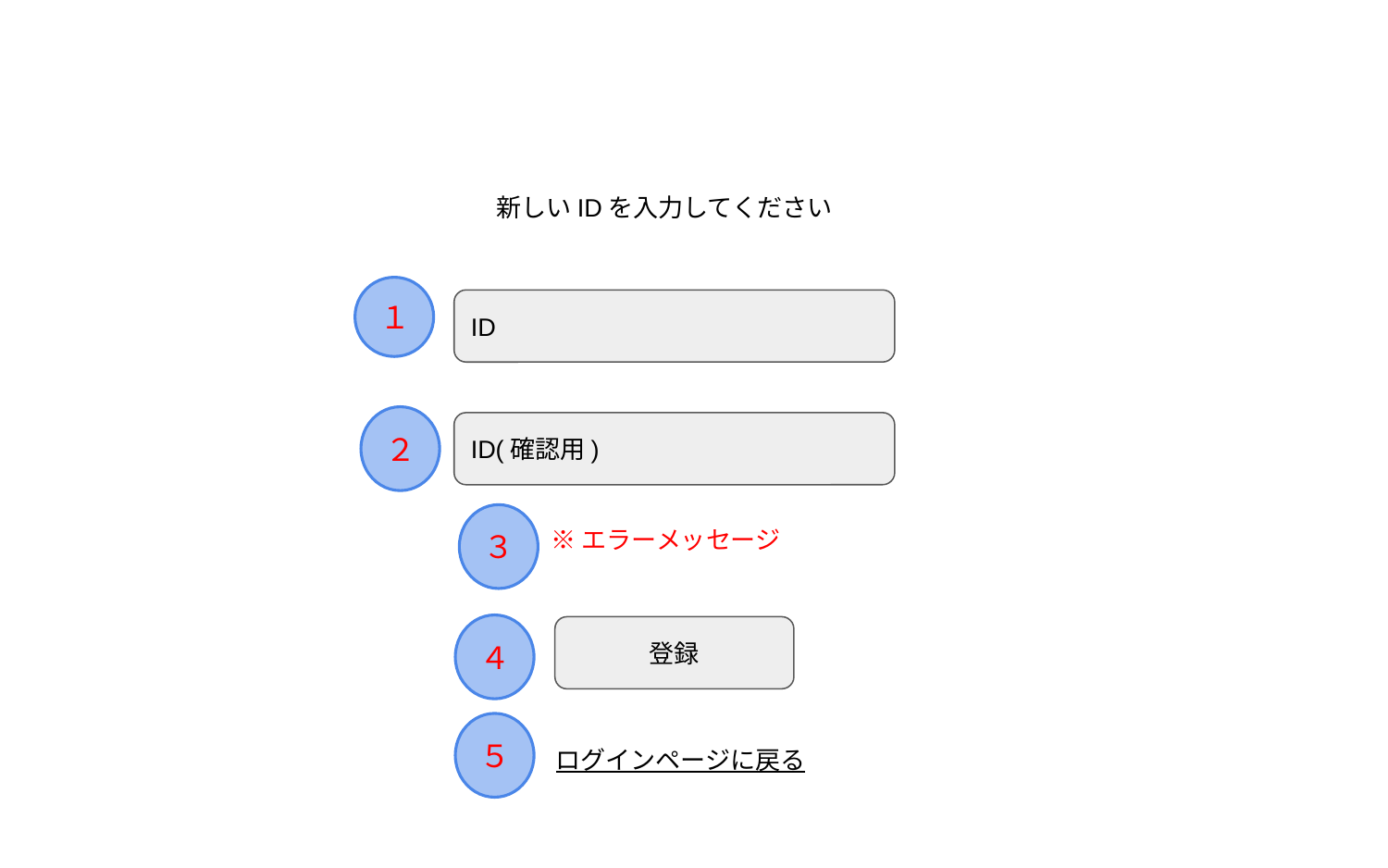

ID再入力ページ２
新しいIDを入力してください
１
ID
２
ID(確認用)
３
※エラーメッセージ
４
登録
５
ログインページに戻る